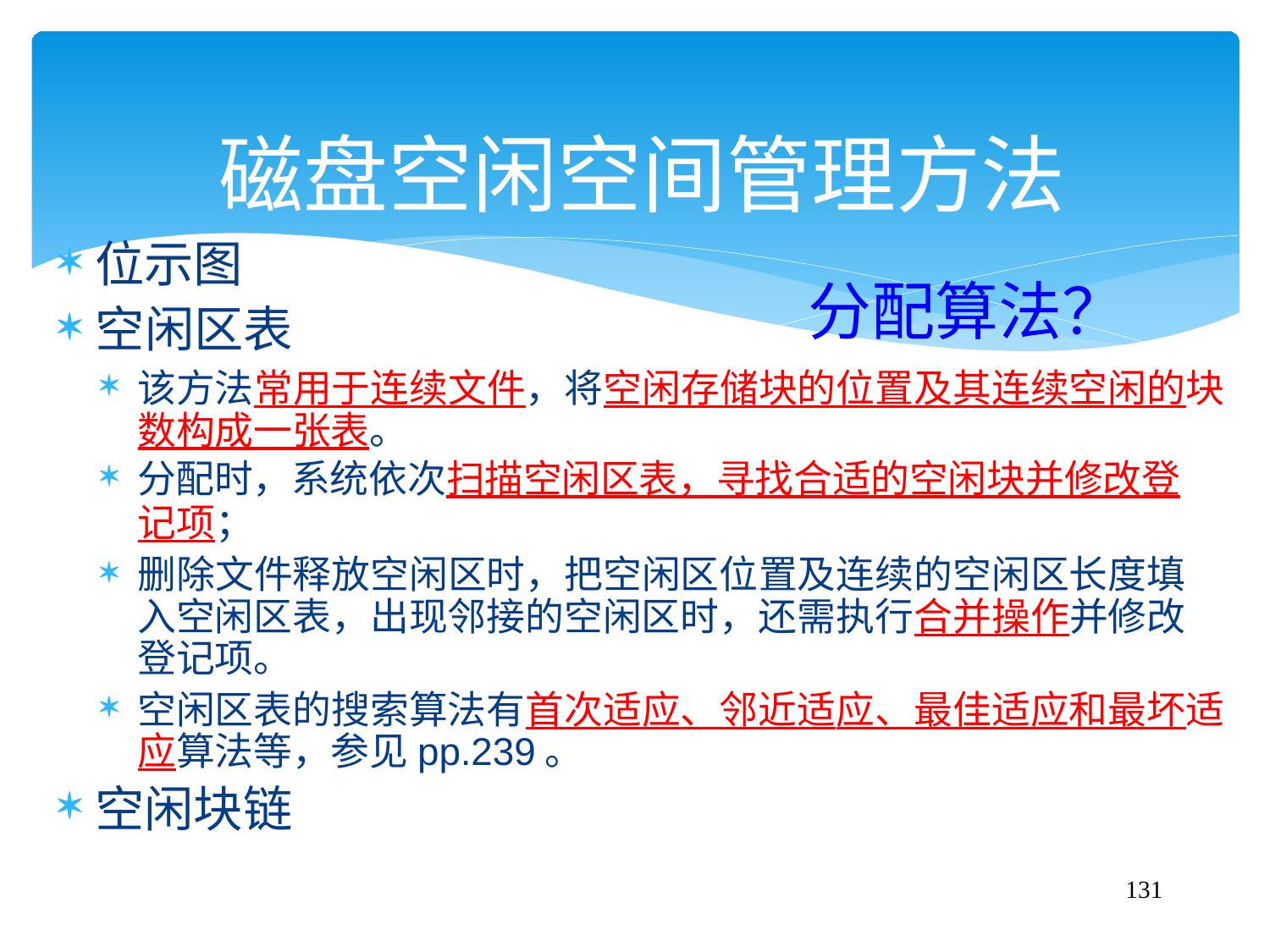

# 磁盘空闲空间管理方法
位示图
分配算法？
空闲区表
该方法常用于连续文件，将空闲存储块的位置及其连续空闲的块 数构成一张表。
分配时，系统依次扫描空闲区表，寻找合适的空闲块并修改登
记项；
删除文件释放空闲区时，把空闲区位置及连续的空闲区长度填 入空闲区表，出现邻接的空闲区时，还需执行合并操作并修改 登记项。
空闲区表的搜索算法有首次适应、邻近适应、最佳适应和最坏适 应算法等，参见pp.239。
空闲块链
131